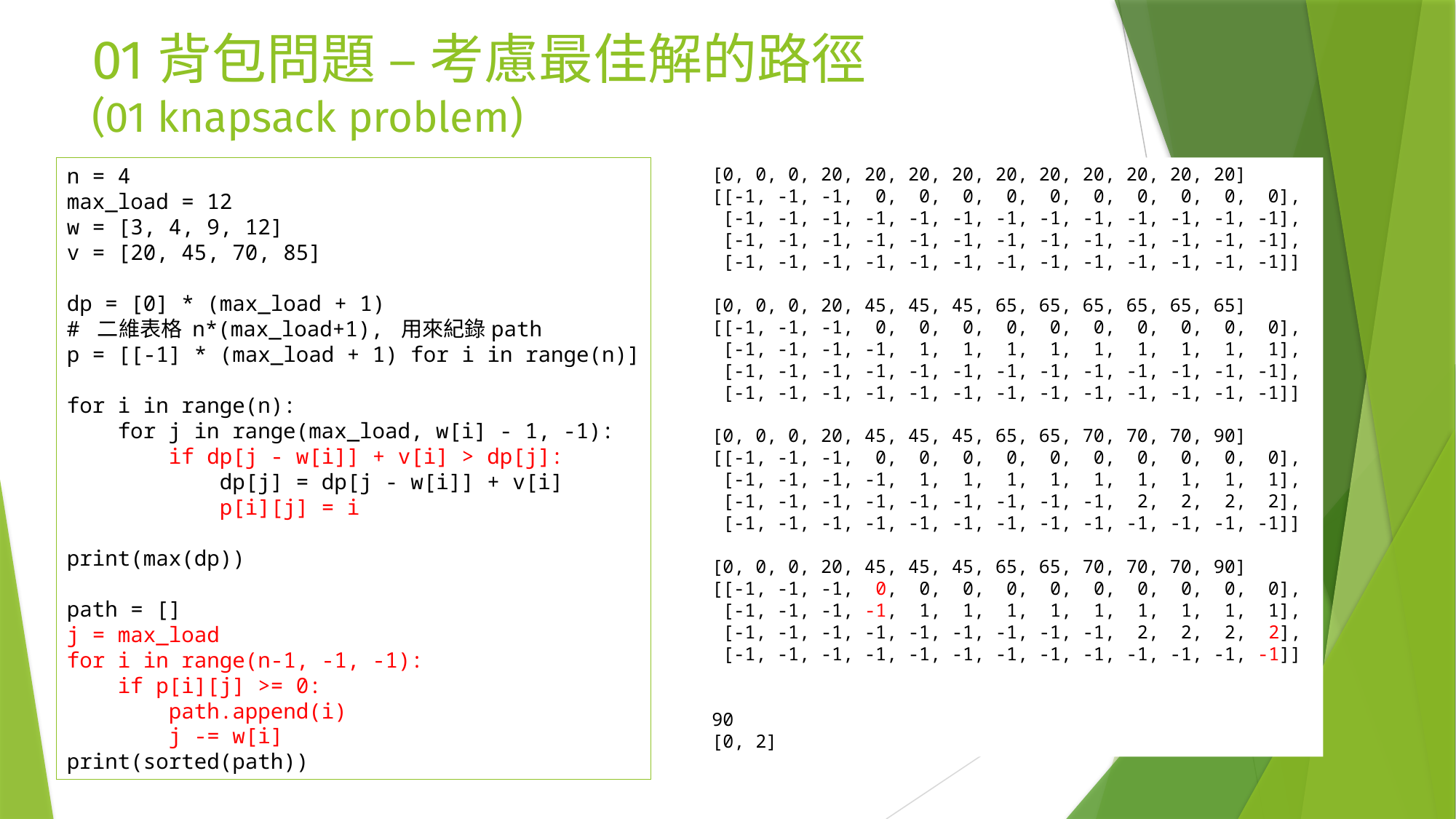

# 01背包問題 – 考慮最佳解的路徑 (01 knapsack problem)
n = 4
max_load = 12
w = [3, 4, 9, 12]
v = [20, 45, 70, 85]

dp = [0] * (max_load + 1)
# 二維表格 n*(max_load+1), 用來紀錄path
p = [[-1] * (max_load + 1) for i in range(n)]

for i in range(n):
    for j in range(max_load, w[i] - 1, -1):
        if dp[j - w[i]] + v[i] > dp[j]:
            dp[j] = dp[j - w[i]] + v[i]
            p[i][j] = i

print(max(dp))

path = []
j = max_load
for i in range(n-1, -1, -1):
    if p[i][j] >= 0:
        path.append(i)
        j -= w[i]
print(sorted(path))
﻿[0, 0, 0, 20, 20, 20, 20, 20, 20, 20, 20, 20, 20]
[[-1, -1, -1,  0,  0,  0,  0,  0,  0,  0,  0,  0,  0],
 [-1, -1, -1, -1, -1, -1, -1, -1, -1, -1, -1, -1, -1],
 [-1, -1, -1, -1, -1, -1, -1, -1, -1, -1, -1, -1, -1],
 [-1, -1, -1, -1, -1, -1, -1, -1, -1, -1, -1, -1, -1]]

[0, 0, 0, 20, 45, 45, 45, 65, 65, 65, 65, 65, 65]
[[-1, -1, -1,  0,  0,  0,  0,  0,  0,  0,  0,  0,  0],
 [-1, -1, -1, -1,  1,  1,  1,  1,  1,  1,  1,  1,  1],
 [-1, -1, -1, -1, -1, -1, -1, -1, -1, -1, -1, -1, -1],
 [-1, -1, -1, -1, -1, -1, -1, -1, -1, -1, -1, -1, -1]]

[0, 0, 0, 20, 45, 45, 45, 65, 65, 70, 70, 70, 90]
[[-1, -1, -1,  0,  0,  0,  0,  0,  0,  0,  0,  0,  0],
 [-1, -1, -1, -1,  1,  1,  1,  1,  1,  1,  1,  1,  1],
 [-1, -1, -1, -1, -1, -1, -1, -1, -1,  2,  2,  2,  2],
 [-1, -1, -1, -1, -1, -1, -1, -1, -1, -1, -1, -1, -1]]

[0, 0, 0, 20, 45, 45, 45, 65, 65, 70, 70, 70, 90]
[[-1, -1, -1,  0,  0,  0,  0,  0,  0,  0,  0,  0,  0],
 [-1, -1, -1, -1,  1,  1,  1,  1,  1,  1,  1,  1,  1],
 [-1, -1, -1, -1, -1, -1, -1, -1, -1,  2,  2,  2,  2],
 [-1, -1, -1, -1, -1, -1, -1, -1, -1, -1, -1, -1, -1]]

90
[0, 2]